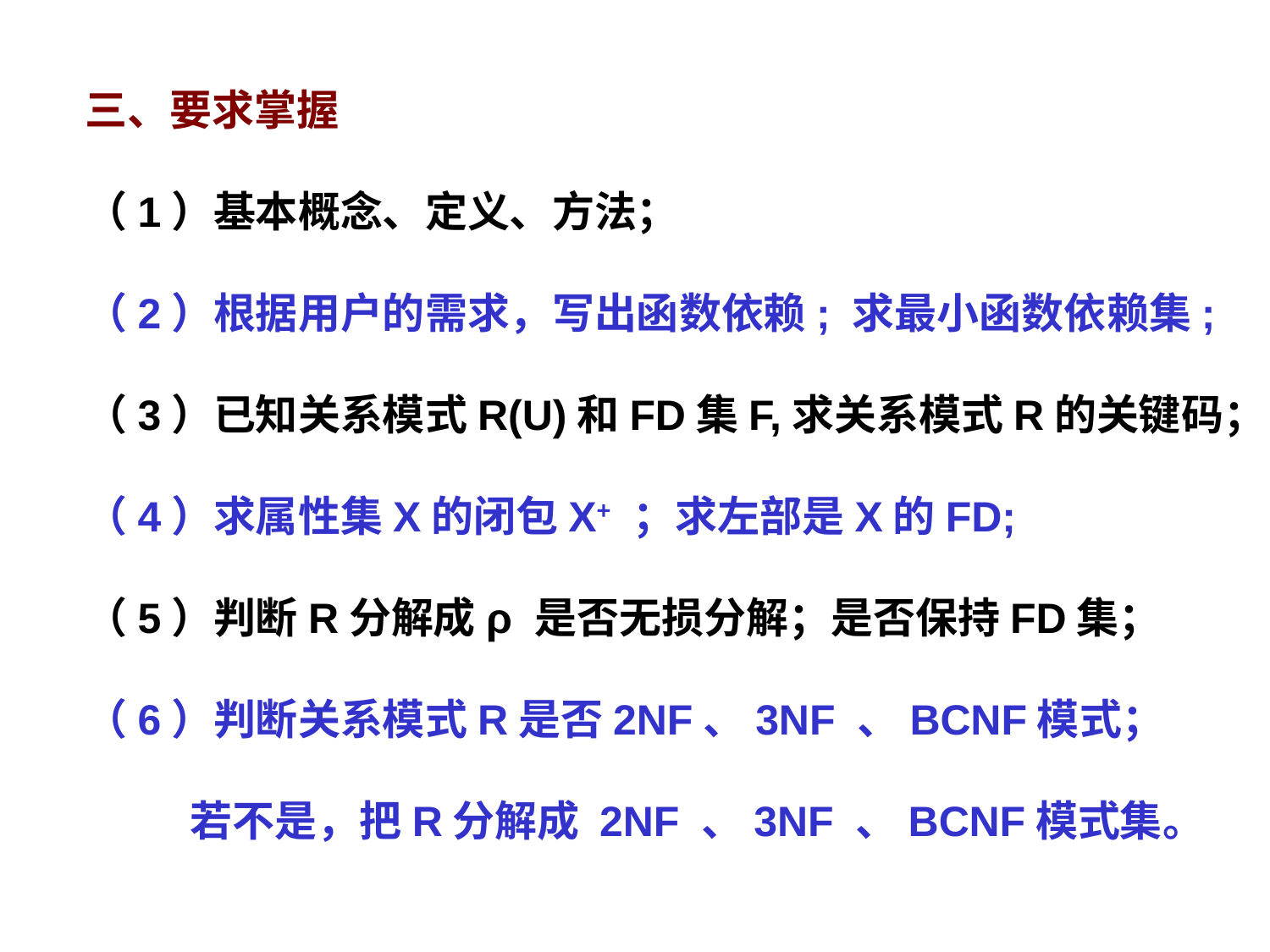

三、要求掌握
（1）基本概念、定义、方法；
（2）根据用户的需求，写出函数依赖; 求最小函数依赖集;
（3）已知关系模式R(U)和FD集F,求关系模式R的关键码；
（4）求属性集X的闭包X+ ；求左部是X的FD;
（5）判断R分解成ρ 是否无损分解；是否保持FD集；
（6）判断关系模式R是否2NF、3NF 、BCNF模式；
          若不是，把R分解成 2NF 、3NF 、BCNF模式集。